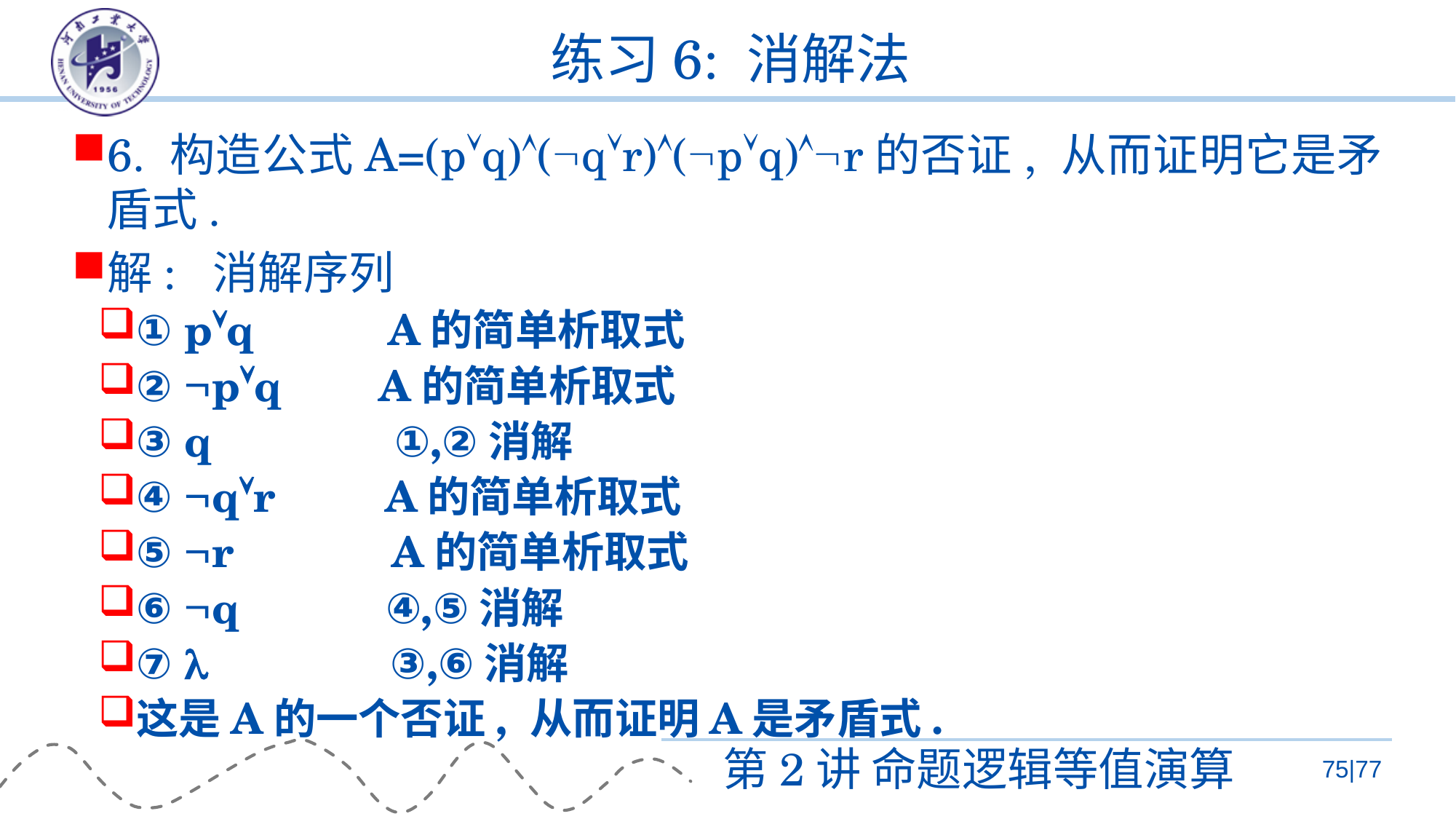

# 练习6: 消解法
6. 构造公式A=(p∨q)∧(¬q∨r)∧(¬p∨q)∧¬r的否证, 从而证明它是矛盾式.
解:  消解序列
① p∨q           A的简单析取式
② ¬p∨q        A的简单析取式
③ q               ①,②消解
④ ¬q∨r         A的简单析取式
⑤ ¬r             A的简单析取式
⑥ ¬q            ④,⑤消解
⑦ λ               ③,⑥消解
这是A的一个否证, 从而证明A是矛盾式.
第2讲 命题逻辑等值演算
75|77